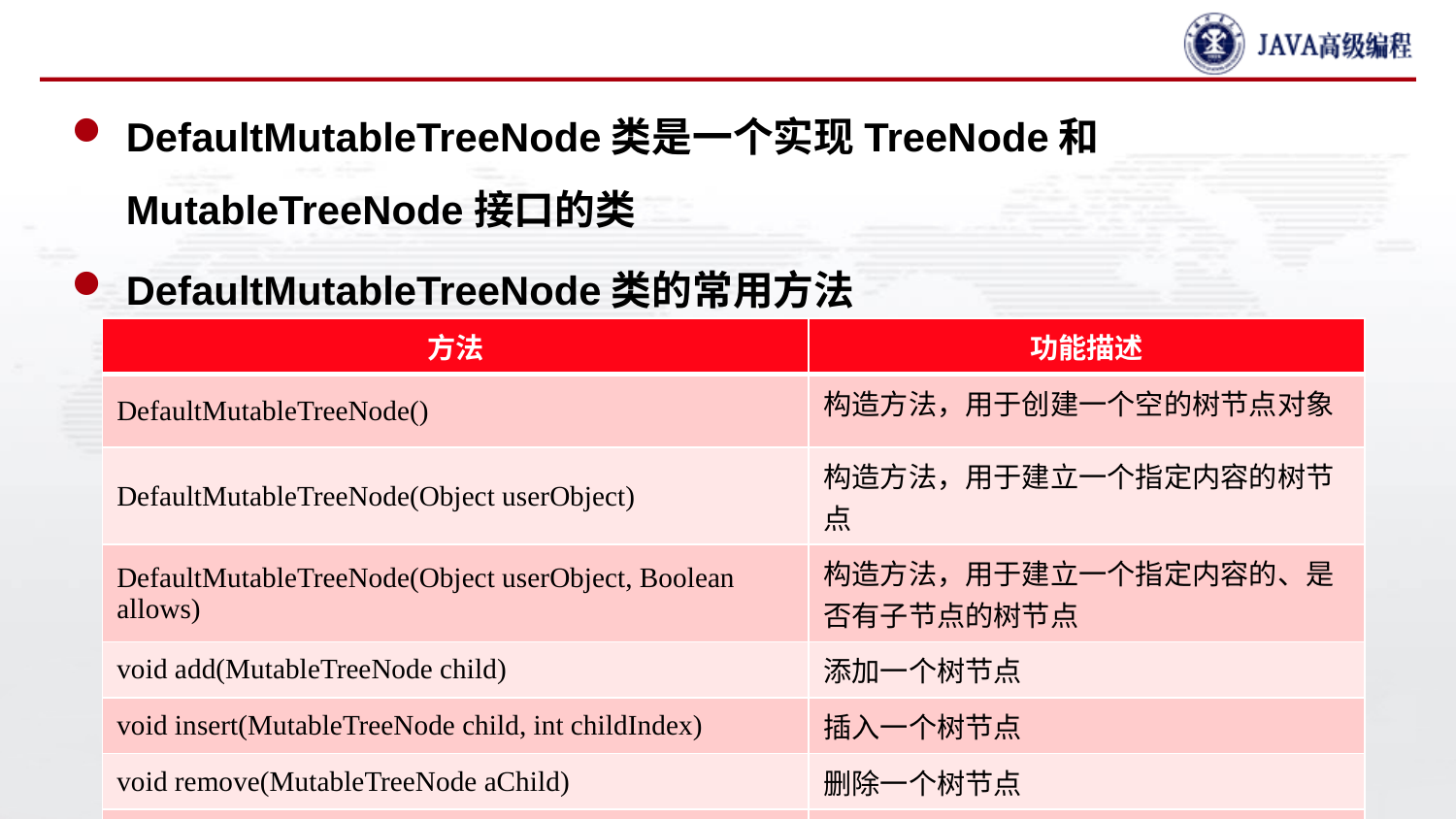

#
DefaultMutableTreeNode类是一个实现TreeNode和MutableTreeNode接口的类
DefaultMutableTreeNode类的常用方法
| 方法 | 功能描述 |
| --- | --- |
| DefaultMutableTreeNode() | 构造方法，用于创建一个空的树节点对象 |
| DefaultMutableTreeNode(Object userObject) | 构造方法，用于建立一个指定内容的树节点 |
| DefaultMutableTreeNode(Object userObject, Boolean allows) | 构造方法，用于建立一个指定内容的、是否有子节点的树节点 |
| void add(MutableTreeNode child) | 添加一个树节点 |
| void insert(MutableTreeNode child, int childIndex) | 插入一个树节点 |
| void remove(MutableTreeNode aChild) | 删除一个树节点 |
| void setUserObject(Object userObject) | 设置树节点的内容对象 |